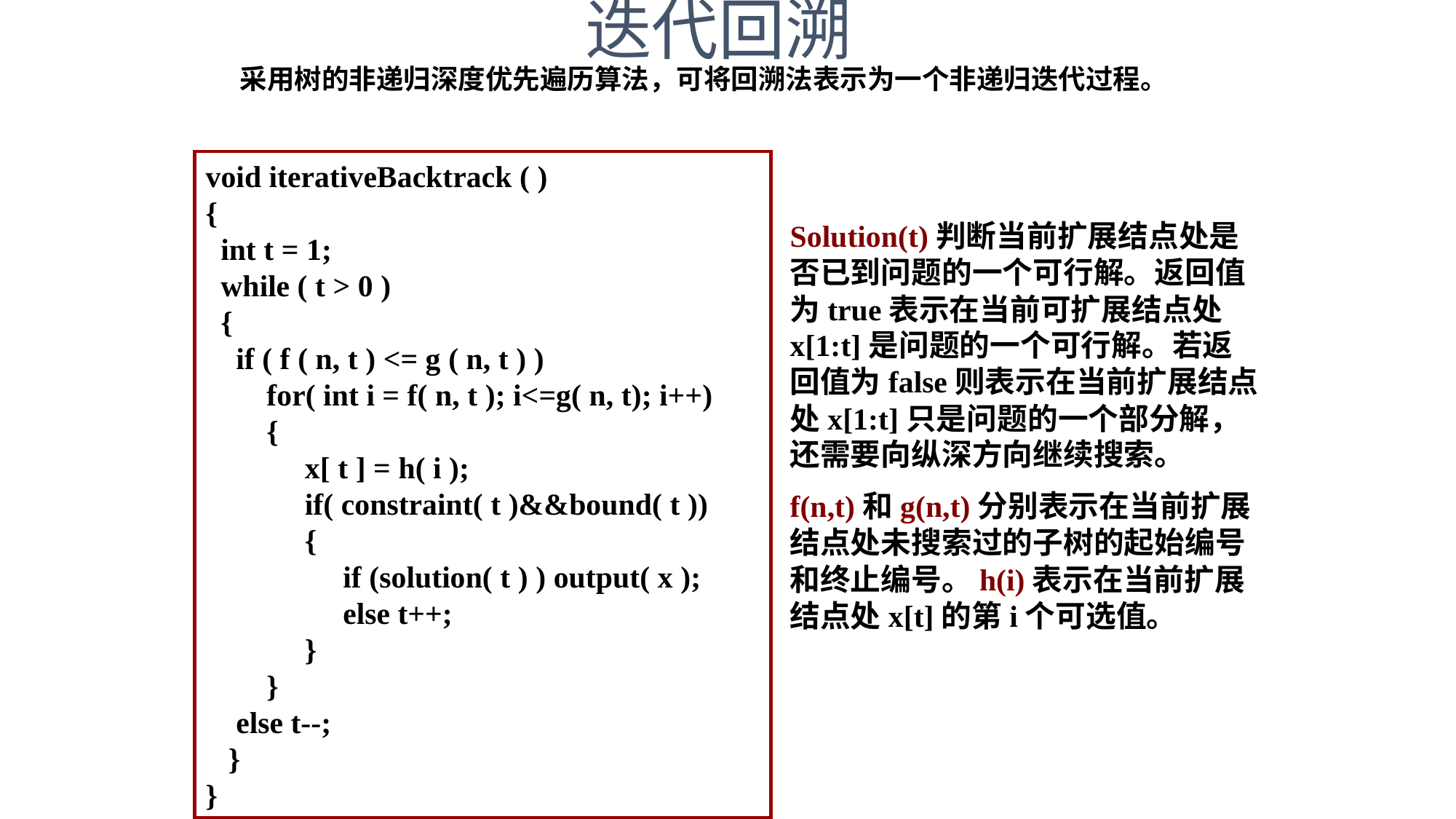

迭代回溯
采用树的非递归深度优先遍历算法，可将回溯法表示为一个非递归迭代过程。
void iterativeBacktrack ( )
{
  int t = 1;
  while ( t > 0 )
  {
    if ( f ( n, t ) <= g ( n, t ) )
        for( int i = f( n, t ); i<=g( n, t); i++)
        {
             x[ t ] = h( i );
             if( constraint( t )&&bound( t ))
             {
                  if (solution( t ) ) output( x );
                  else t++;
             }
        }
    else t--;
   }
}
Solution(t)判断当前扩展结点处是否已到问题的一个可行解。返回值为true表示在当前可扩展结点处x[1:t]是问题的一个可行解。若返回值为false则表示在当前扩展结点处x[1:t]只是问题的一个部分解，还需要向纵深方向继续搜索。
f(n,t)和g(n,t)分别表示在当前扩展结点处未搜索过的子树的起始编号和终止编号。h(i)表示在当前扩展结点处x[t]的第i个可选值。
21